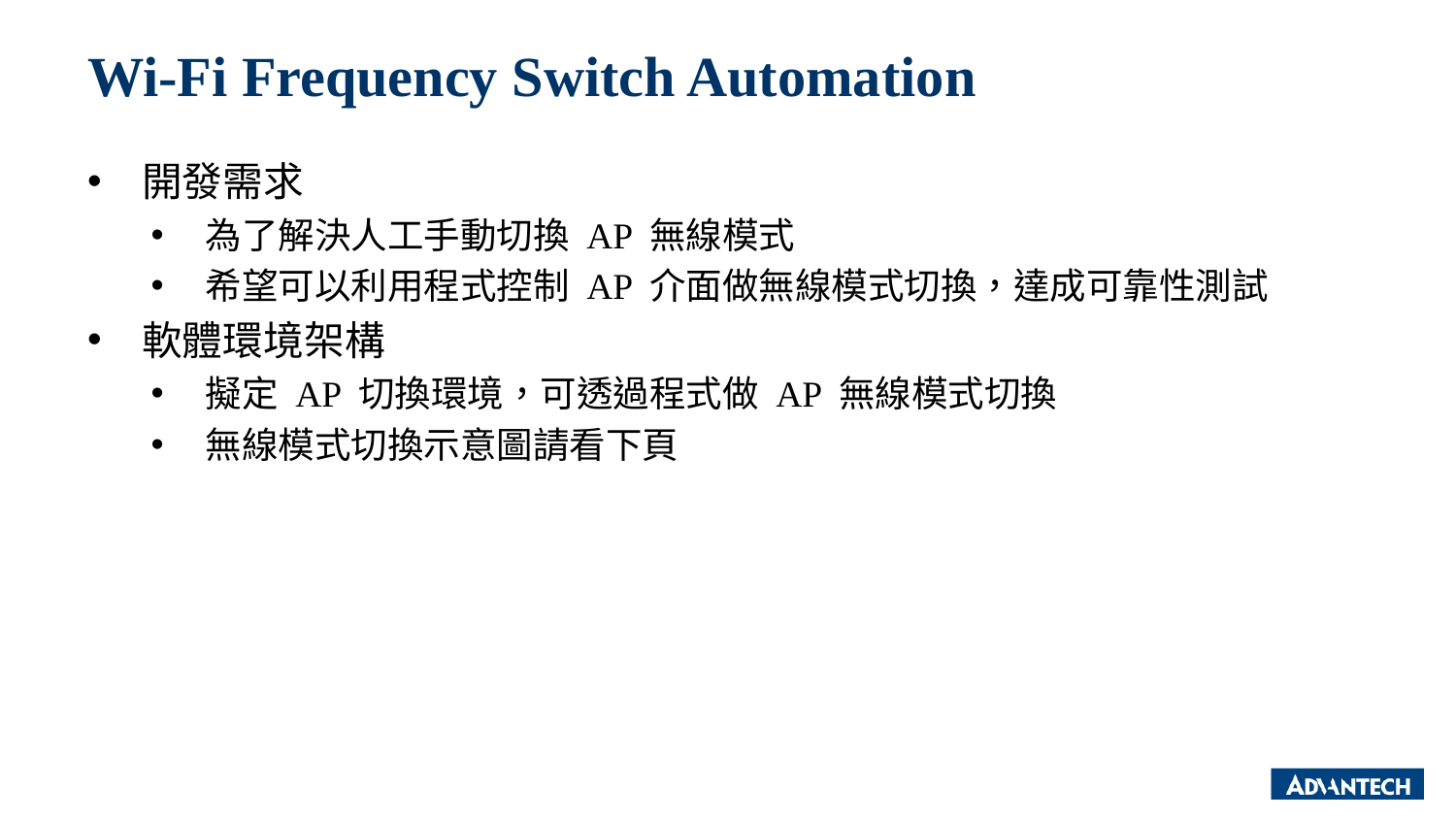

# Wi-Fi Frequency Switch Automation
開發需求
為了解決人工手動切換 AP 無線模式
希望可以利用程式控制 AP 介面做無線模式切換，達成可靠性測試
軟體環境架構
擬定 AP 切換環境，可透過程式做 AP 無線模式切換
無線模式切換示意圖請看下頁